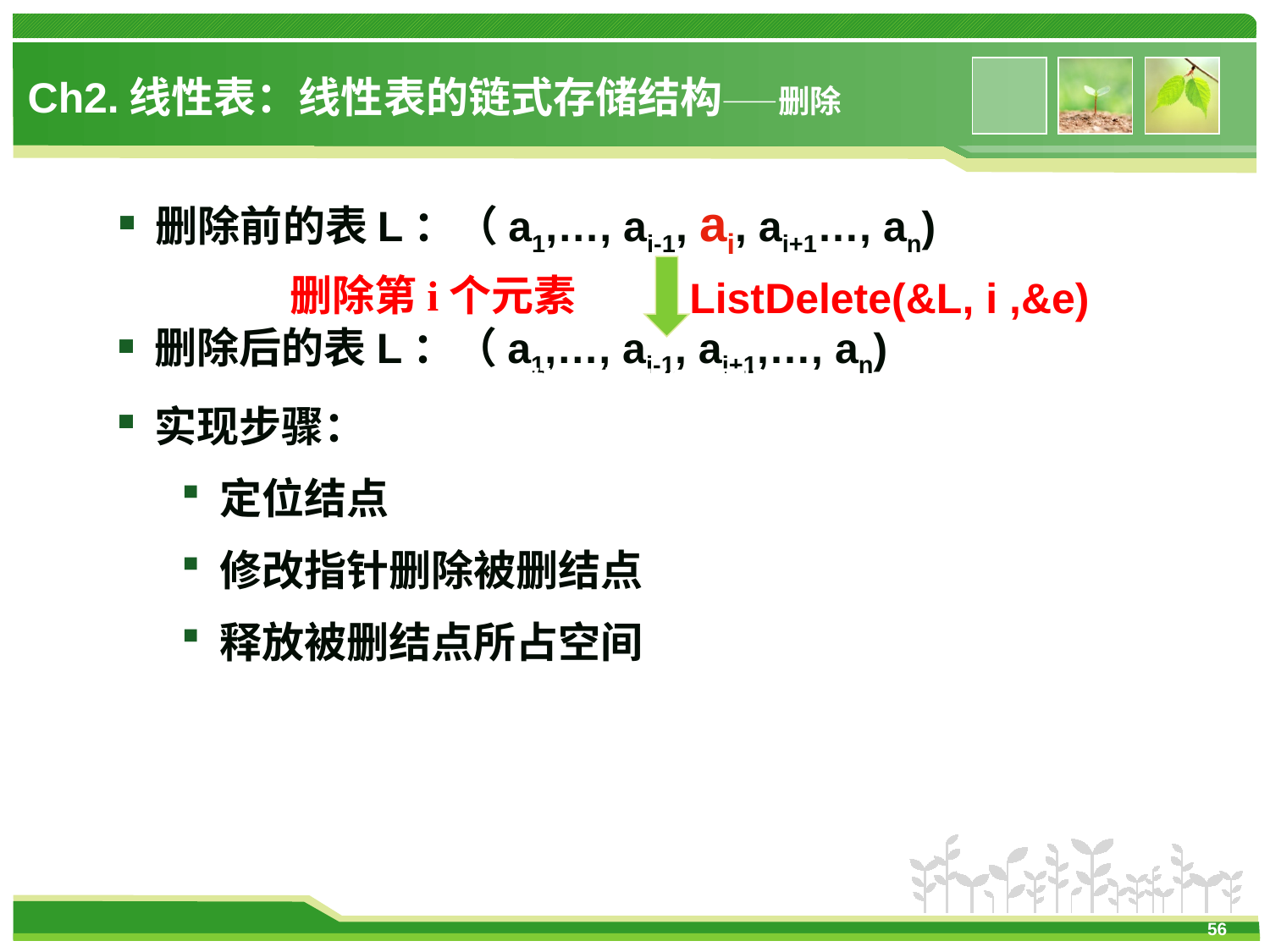

Ch2.线性表：线性表的链式存储结构——删除
 删除前的表L：（a1,…, ai-1, ai, ai+1…, an)

ListDelete(&L, i ,&e)
删除第i个元素
 删除后的表L：（a1,…, ai-1, ai+1,…, an)
 实现步骤：
 定位结点
 修改指针删除被删结点
 释放被删结点所占空间
线性单链表的基本操作—删除
56